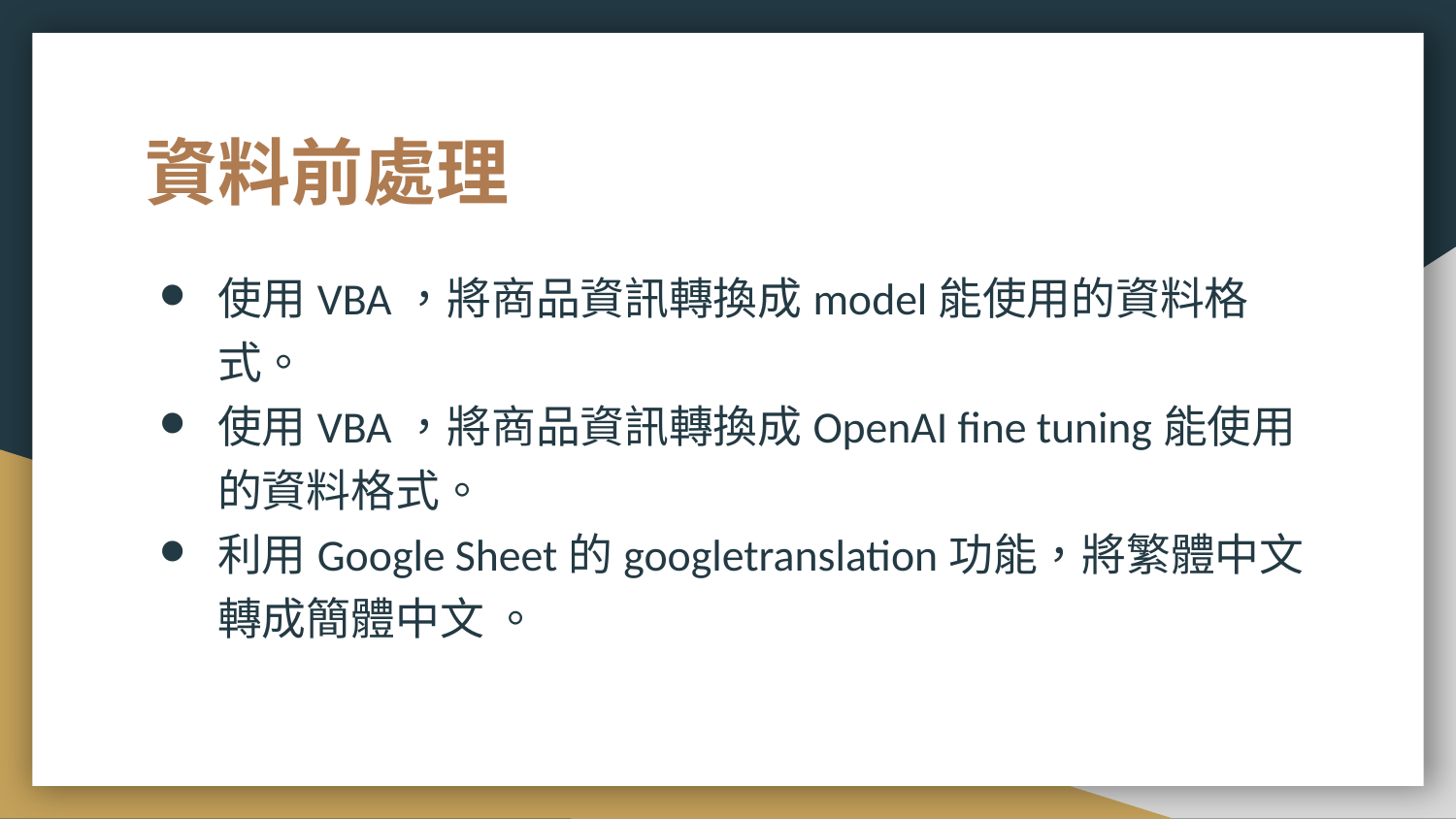

# 資料前處理
使用VBA，將商品資訊轉換成model能使用的資料格式。
使用VBA，將商品資訊轉換成OpenAI fine tuning能使用的資料格式。
利用Google Sheet的googletranslation功能，將繁體中文轉成簡體中文 。